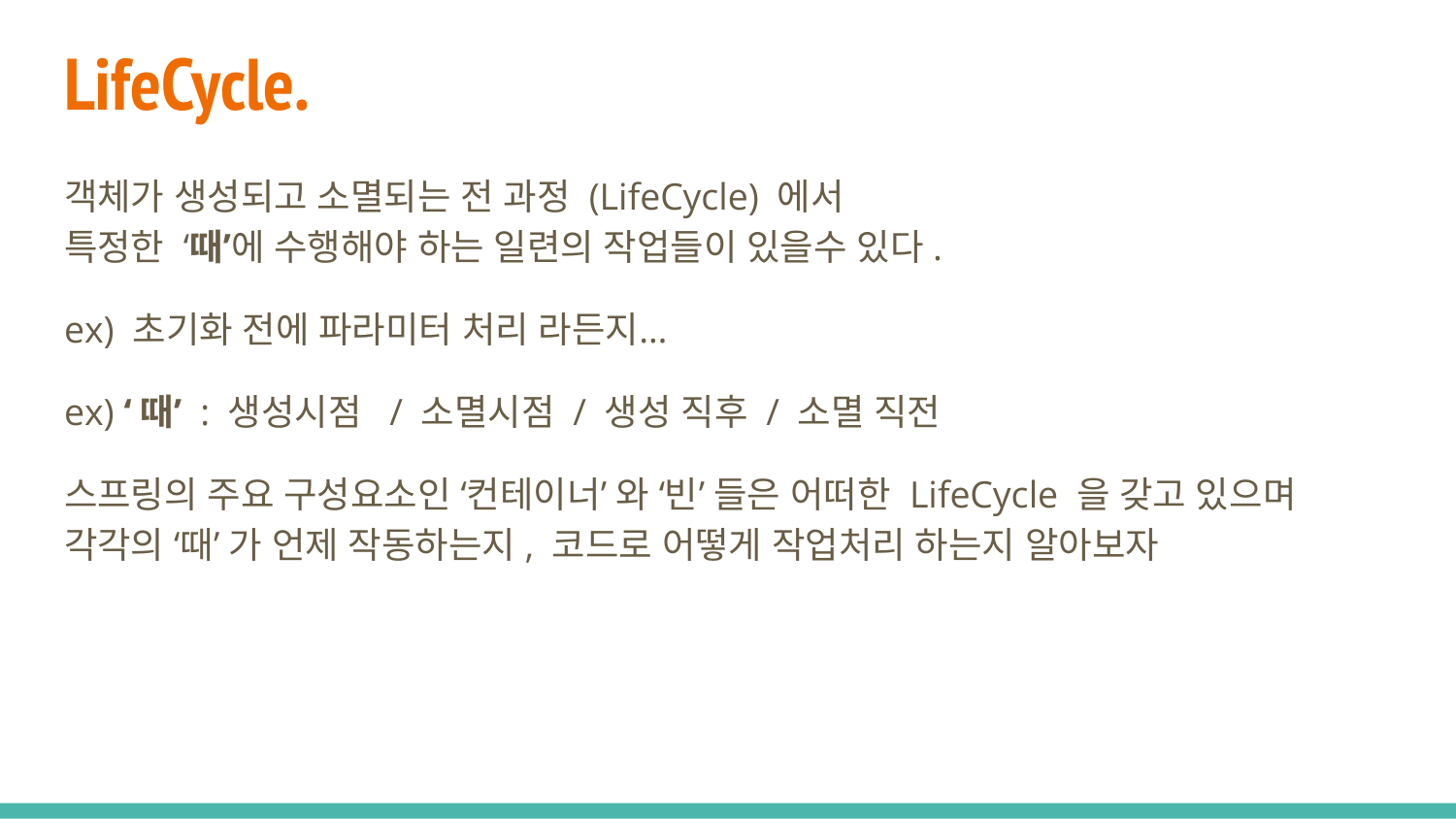

# LifeCycle.
객체가 생성되고 소멸되는 전 과정 (LifeCycle) 에서
특정한  ‘때’에 수행해야 하는 일련의 작업들이 있을수 있다.
ex) 초기화 전에 파라미터 처리 라든지…
ex) ‘때’ : 생성시점  / 소멸시점 / 생성 직후 / 소멸 직전
스프링의 주요 구성요소인 ‘컨테이너’ 와 ‘빈’ 들은 어떠한 LifeCycle 을 갖고 있으며 각각의 ‘때’ 가 언제 작동하는지, 코드로 어떻게 작업처리 하는지 알아보자